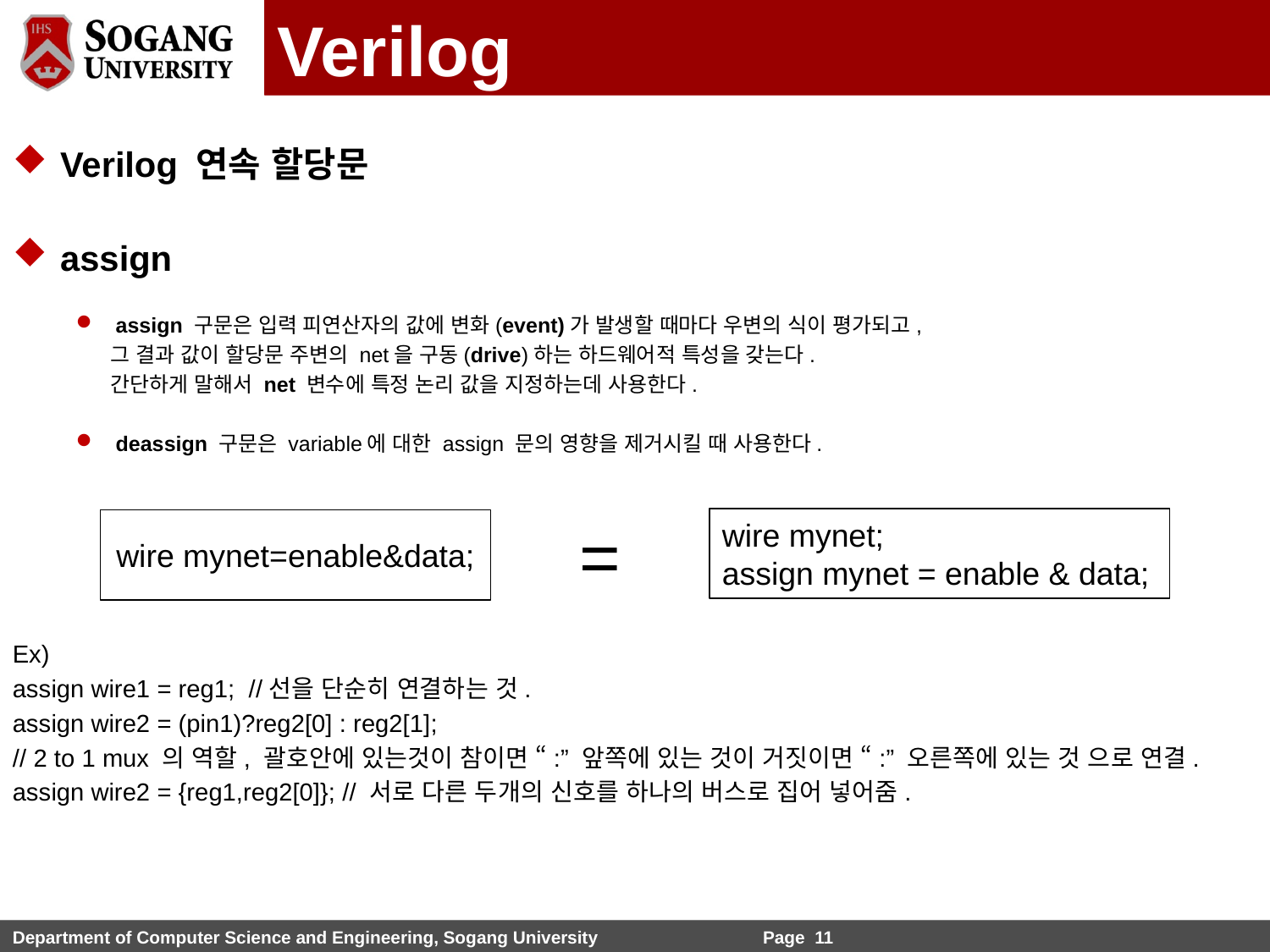

# Verilog
Verilog 연속 할당문

assign

assign 구문은 입력 피연산자의 값에 변화(event)가 발생할 때마다 우변의 식이 평가되고,
     그 결과 값이 할당문 주변의 net을 구동(drive)하는 하드웨어적 특성을 갖는다.
     간단하게 말해서 net 변수에 특정 논리 값을 지정하는데 사용한다.

deassign 구문은 variable에 대한 assign 문의 영향을 제거시킬 때 사용한다.

Ex)
assign wire1 = reg1;  //선을 단순히 연결하는 것.
assign wire2 = (pin1)?reg2[0] : reg2[1];
// 2 to 1 mux 의 역할, 괄호안에 있는것이 참이면 “:” 앞쪽에 있는 것이 거짓이면 “:” 오른쪽에 있는 것 으로 연결.
assign wire2 = {reg1,reg2[0]}; // 서로 다른 두개의 신호를 하나의 버스로 집어 넣어줌.

=
wire mynet;
assign mynet = enable & data;
wire mynet=enable&data;